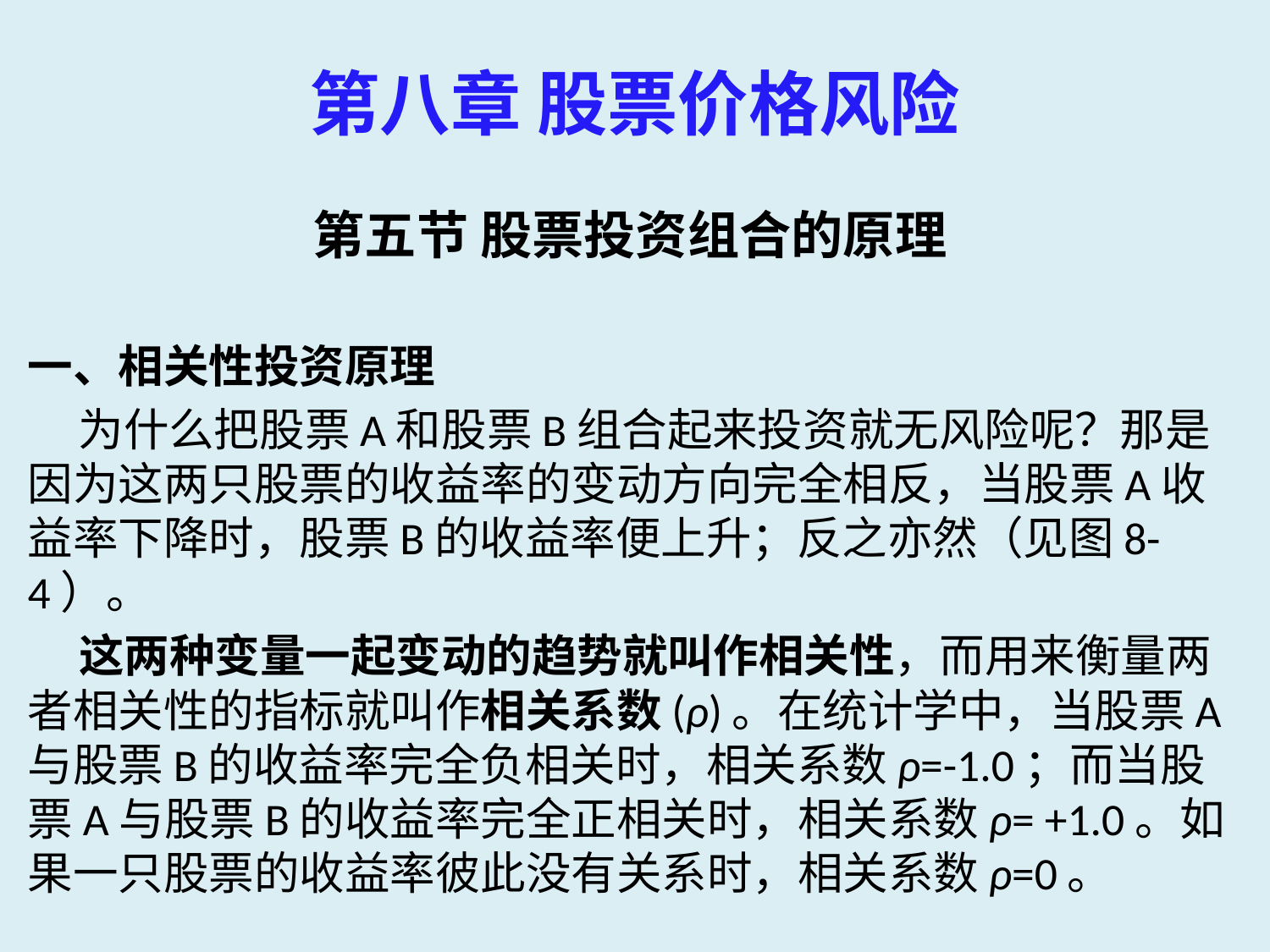

# 第八章 股票价格风险
第五节 股票投资组合的原理

一、相关性投资原理
    为什么把股票A和股票B组合起来投资就无风险呢？那是因为这两只股票的收益率的变动方向完全相反，当股票A收益率下降时，股票B的收益率便上升；反之亦然（见图8-4）。
    这两种变量一起变动的趋势就叫作相关性，而用来衡量两者相关性的指标就叫作相关系数(ρ)。在统计学中，当股票A与股票B的收益率完全负相关时，相关系数ρ=-1.0；而当股票A与股票B的收益率完全正相关时，相关系数ρ= +1.0。如果一只股票的收益率彼此没有关系时，相关系数ρ=0。